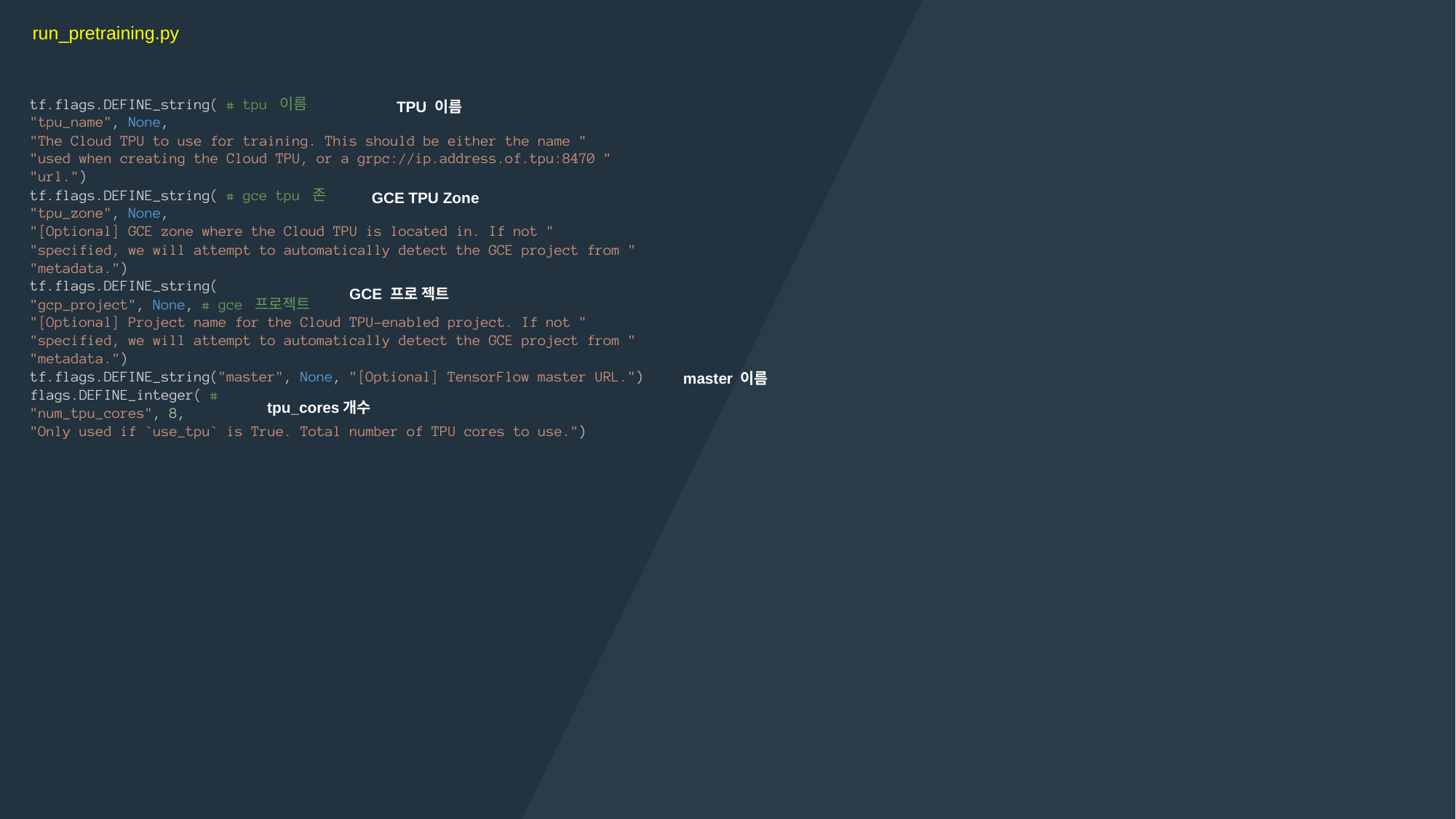

run_pretraining.py
tf.flags.DEFINE_string( # tpu 이름
"tpu_name", None,
"The Cloud TPU to use for training. This should be either the name "
"used when creating the Cloud TPU, or a grpc://ip.address.of.tpu:8470 "
"url.")
tf.flags.DEFINE_string( # gce tpu 존
"tpu_zone", None,
"[Optional] GCE zone where the Cloud TPU is located in. If not "
"specified, we will attempt to automatically detect the GCE project from "
"metadata.")
tf.flags.DEFINE_string(
"gcp_project", None, # gce 프로젝트
"[Optional] Project name for the Cloud TPU-enabled project. If not "
"specified, we will attempt to automatically detect the GCE project from "
"metadata.")
tf.flags.DEFINE_string("master", None, "[Optional] TensorFlow master URL.")
flags.DEFINE_integer( #
"num_tpu_cores", 8,
"Only used if `use_tpu` is True. Total number of TPU cores to use.")
TPU 이름
GCE TPU Zone
GCE 프로 젝트
master 이름
tpu_cores개수